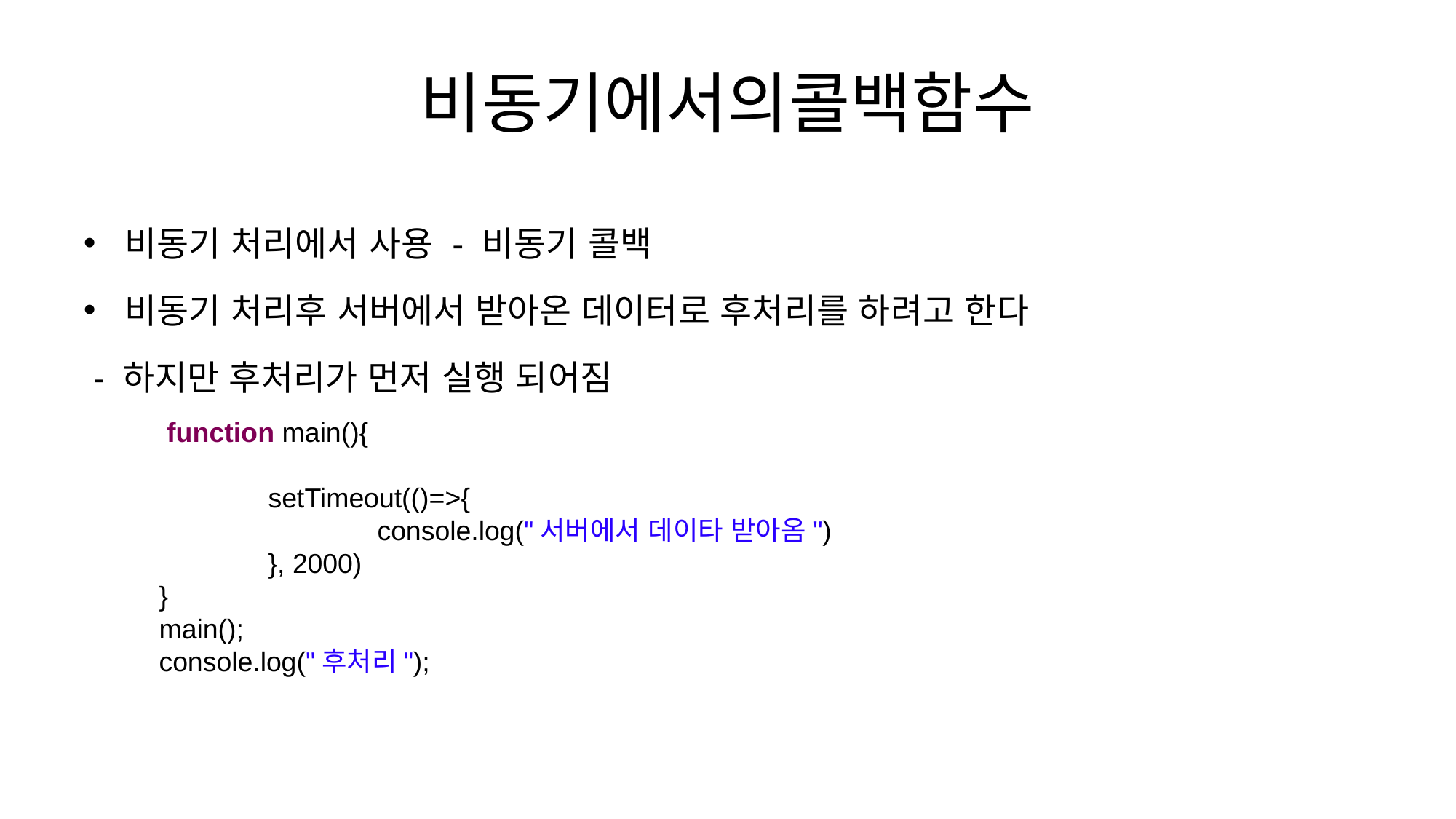

# 비동기에서의콜백함수
비동기 처리에서 사용 - 비동기 콜백
비동기 처리후 서버에서 받아온 데이터로 후처리를 하려고 한다
 - 하지만 후처리가 먼저 실행 되어짐
 function main(){

	setTimeout(()=>{
		console.log("서버에서 데이타 받아옴")
	}, 2000)
}
main();
console.log("후처리");